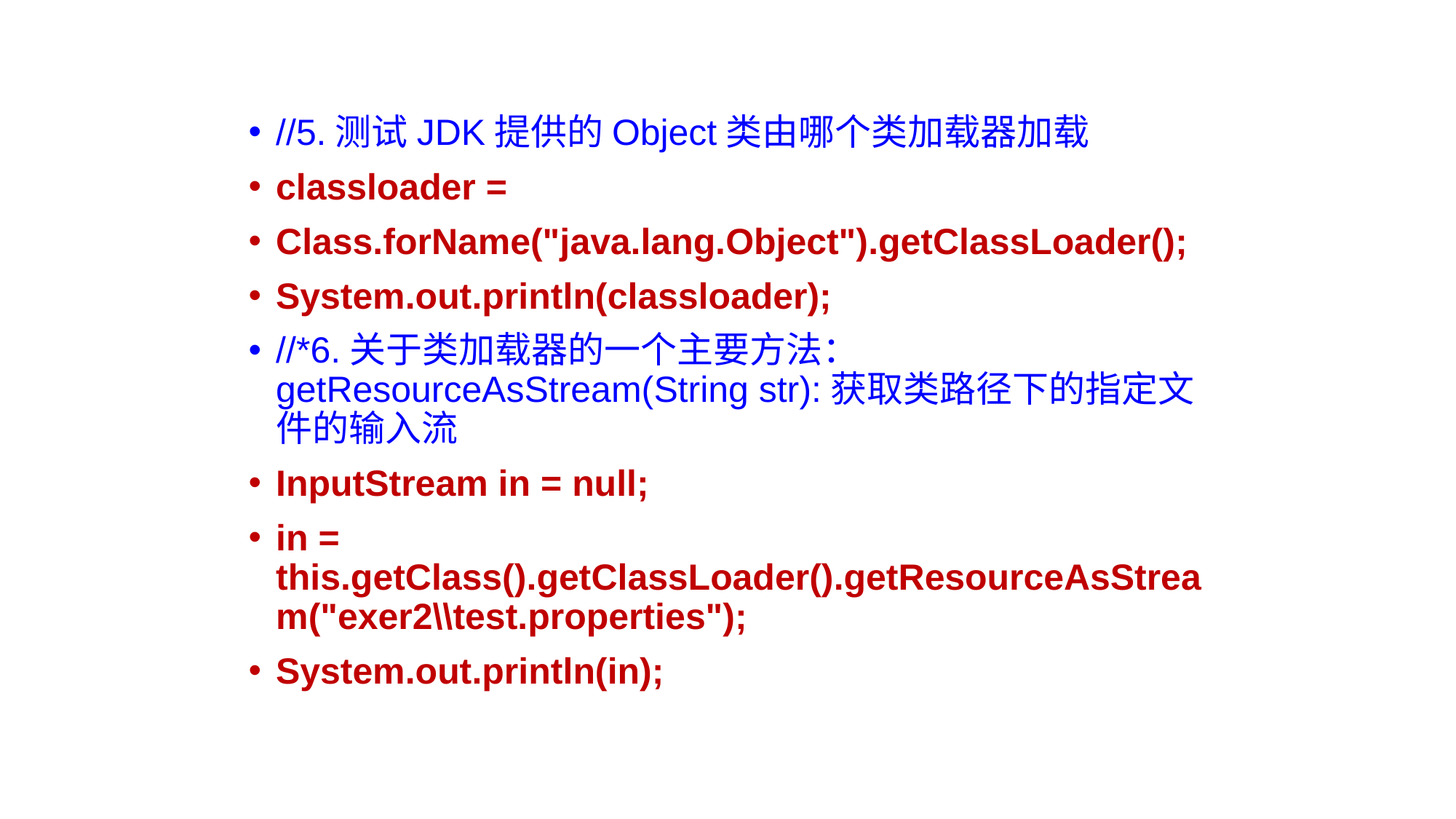

//5.测试JDK提供的Object类由哪个类加载器加载
classloader =
Class.forName("java.lang.Object").getClassLoader();
System.out.println(classloader);
//*6.关于类加载器的一个主要方法：getResourceAsStream(String str):获取类路径下的指定文件的输入流
InputStream in = null;
in = this.getClass().getClassLoader().getResourceAsStream("exer2\\test.properties");
System.out.println(in);